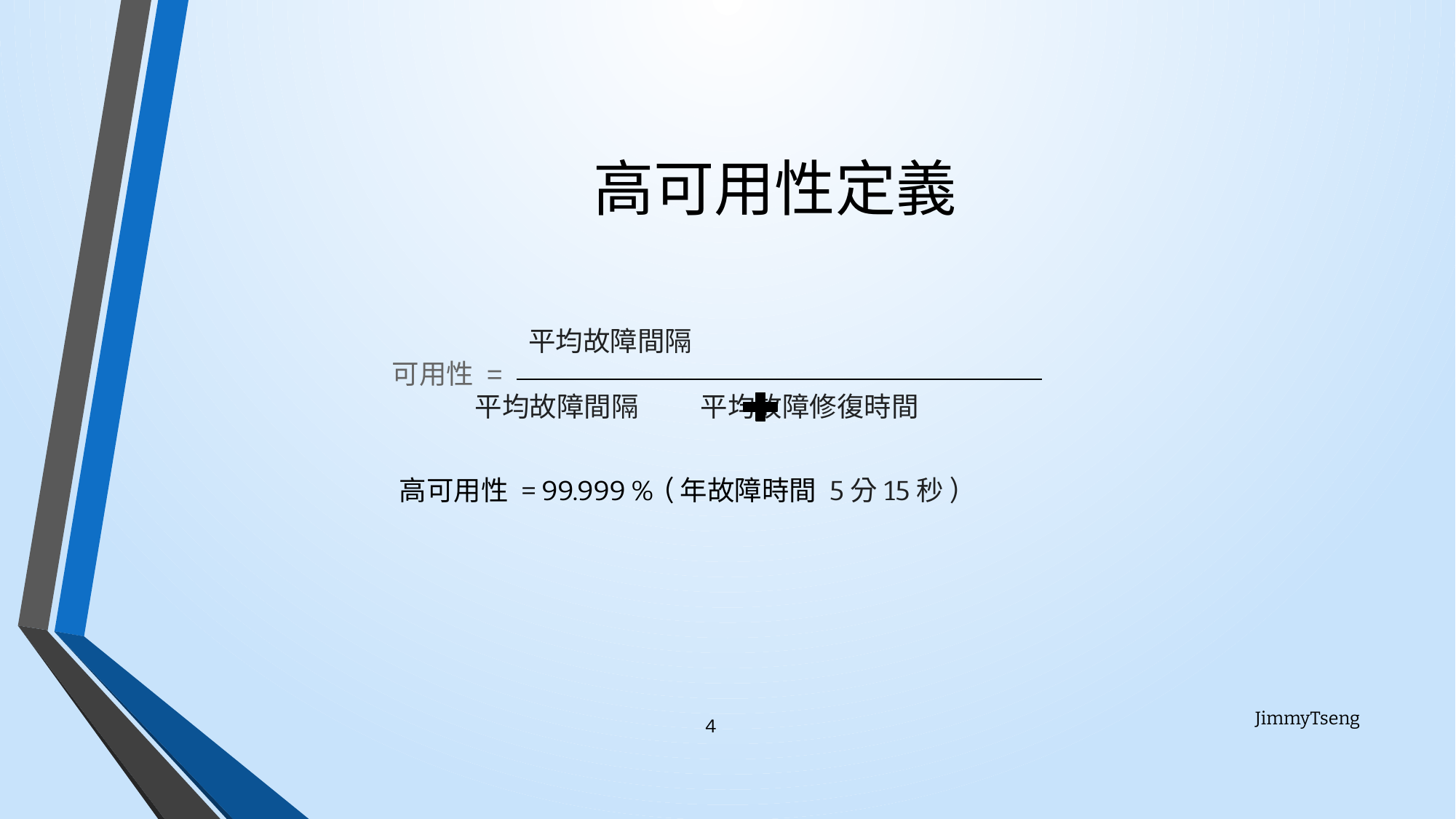

# 高可用性定義
                     平均故障間隔
可用性 =
          平均故障間隔          平均故障修復時間

 高可用性 = 99.999 %  (年故障時間 5分15秒)
JimmyTseng
4